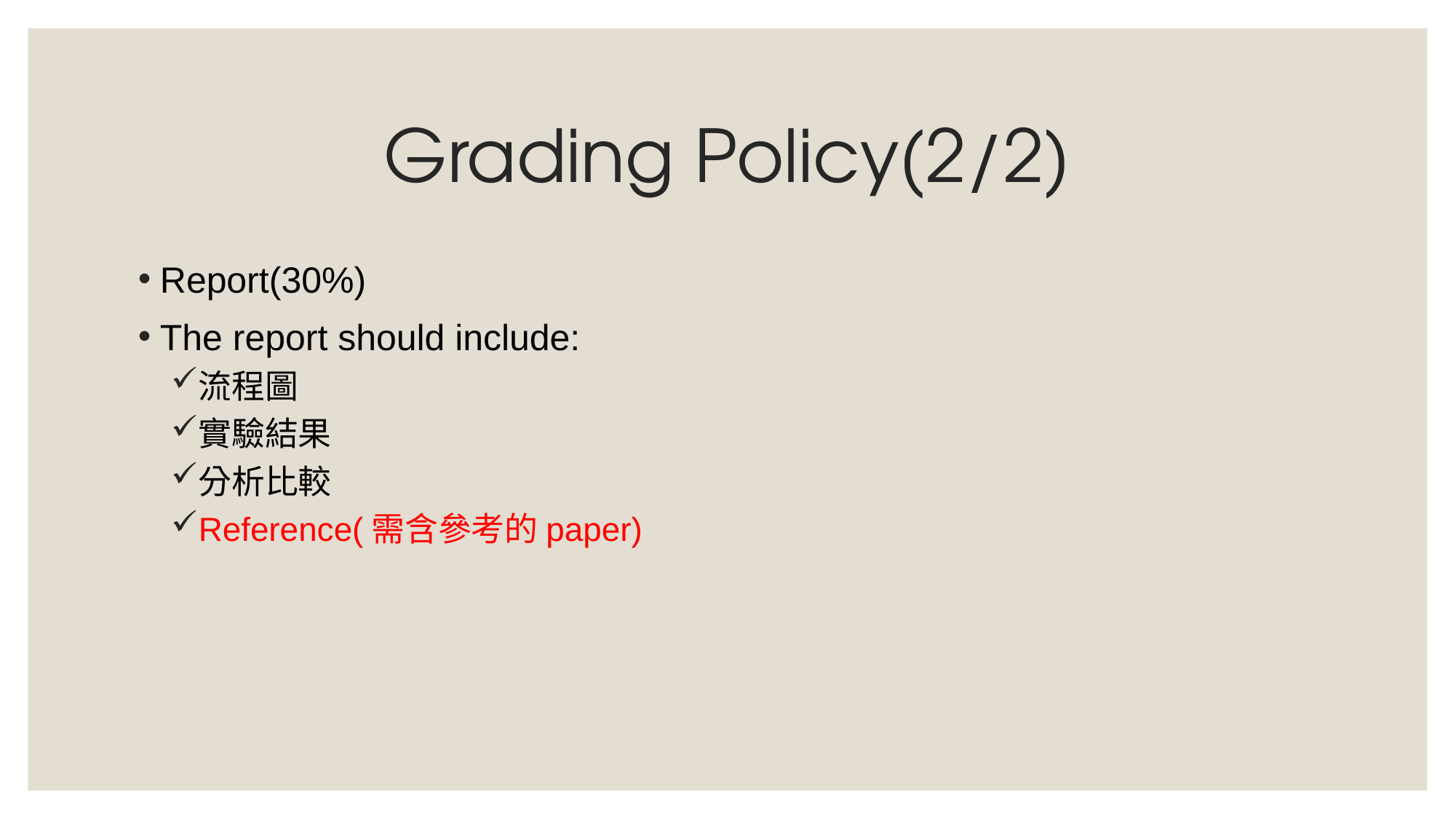

# Grading Policy(2/2)
Report(30%)
The report should include:
流程圖
實驗結果
分析比較
Reference(需含參考的paper)